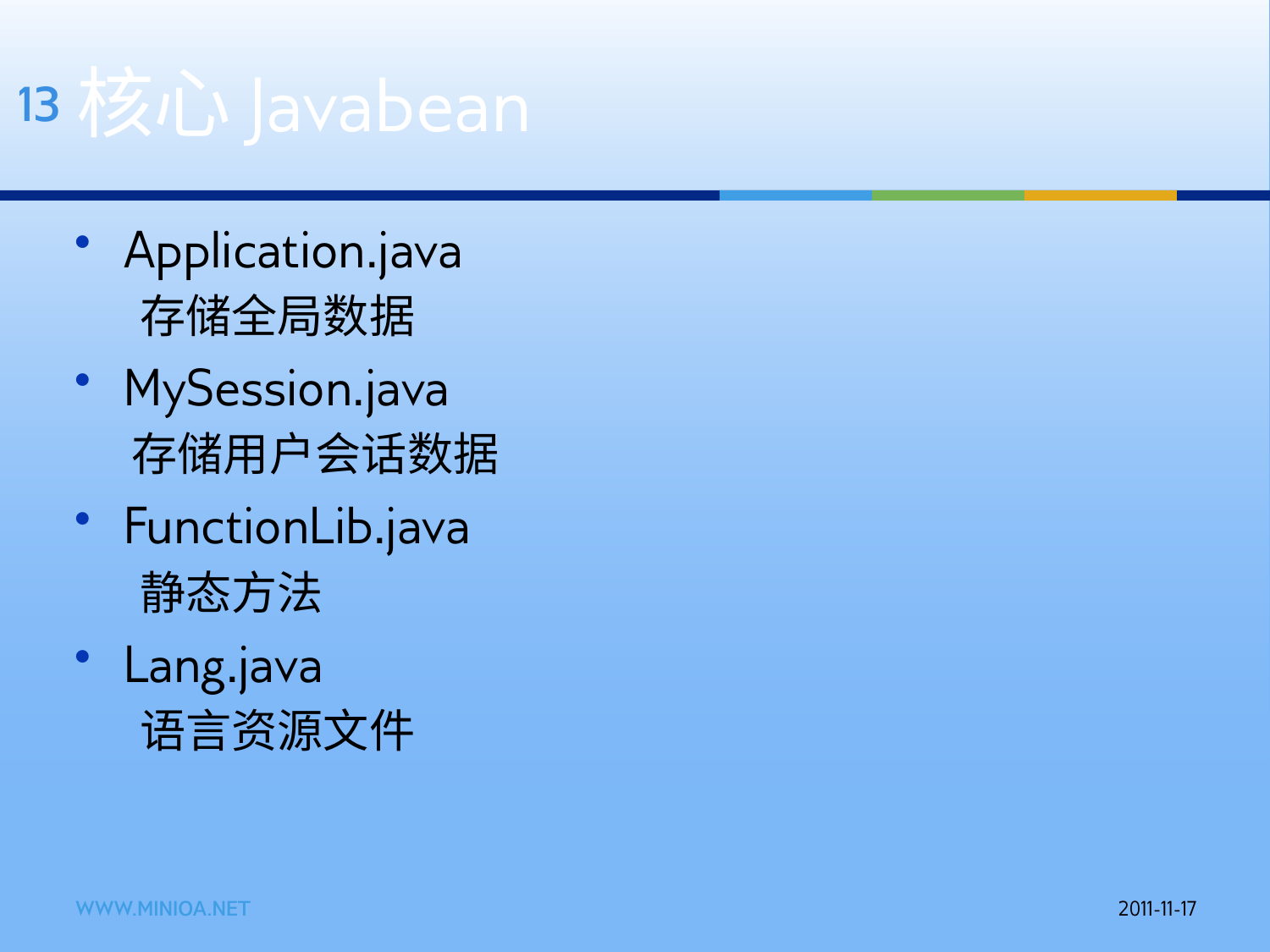

# 核心Javabean
13
Application.java
存储全局数据
MySession.java
存储用户会话数据
FunctionLib.java
静态方法
Lang.java
语言资源文件

www.minioa.net
2011-11-17